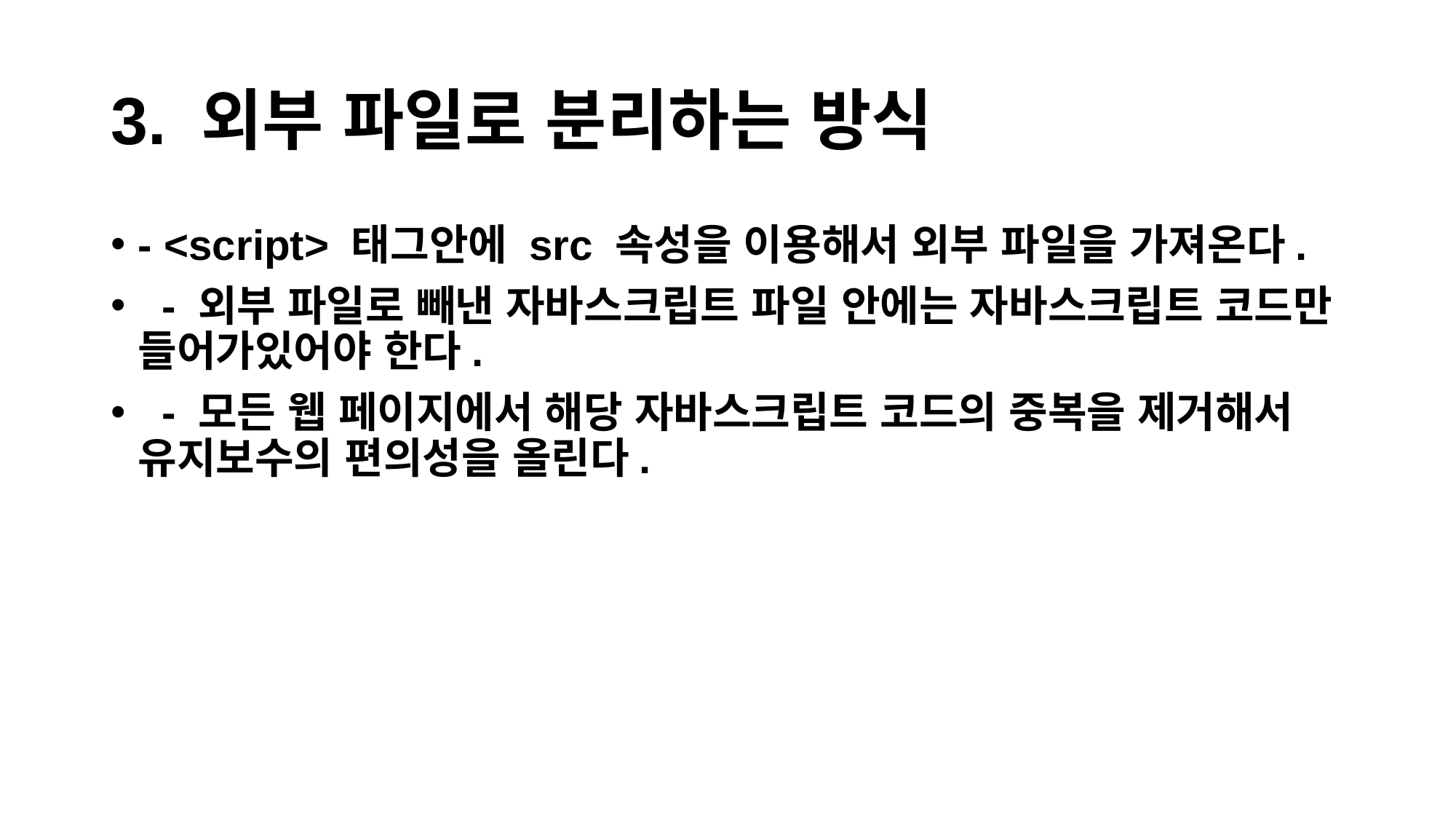

# 3. 외부 파일로 분리하는 방식
- <script> 태그안에 src 속성을 이용해서 외부 파일을 가져온다.
  - 외부 파일로 빼낸 자바스크립트 파일 안에는 자바스크립트 코드만 들어가있어야 한다.
  - 모든 웹 페이지에서 해당 자바스크립트 코드의 중복을 제거해서 유지보수의 편의성을 올린다.